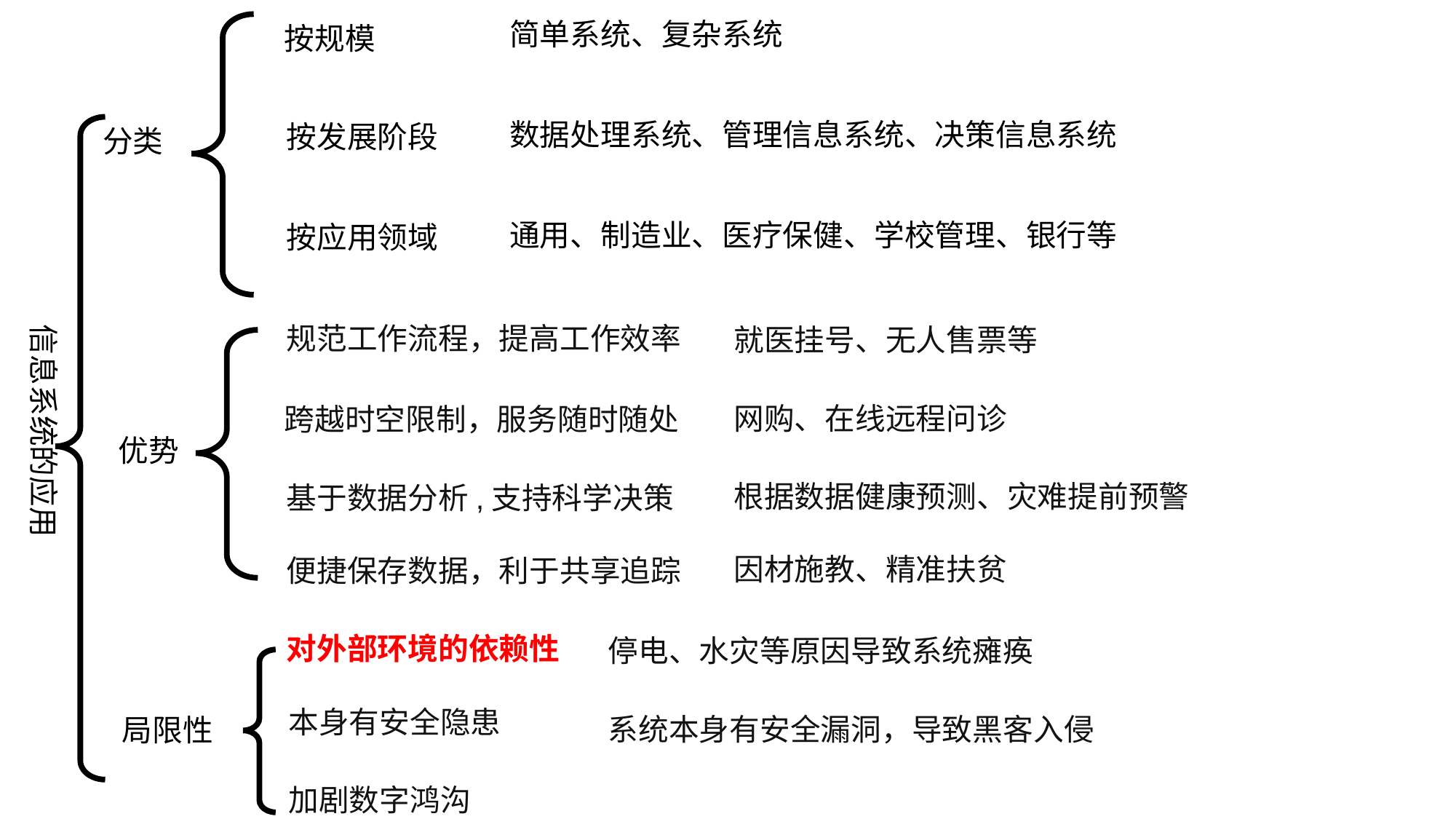

简单系统、复杂系统

按规模
数据处理系统、管理信息系统、决策信息系统
按发展阶段

分类
通用、制造业、医疗保健、学校管理、银行等
按应用领域
信息系统的应用
规范工作流程，提高工作效率
就医挂号、无人售票等

网购、在线远程问诊
跨越时空限制，服务随时随处
优势
根据数据健康预测、灾难提前预警
基于数据分析,支持科学决策
因材施教、精准扶贫
便捷保存数据，利于共享追踪
对外部环境的依赖性
停电、水灾等原因导致系统瘫痪

本身有安全隐患
系统本身有安全漏洞，导致黑客入侵
局限性
加剧数字鸿沟